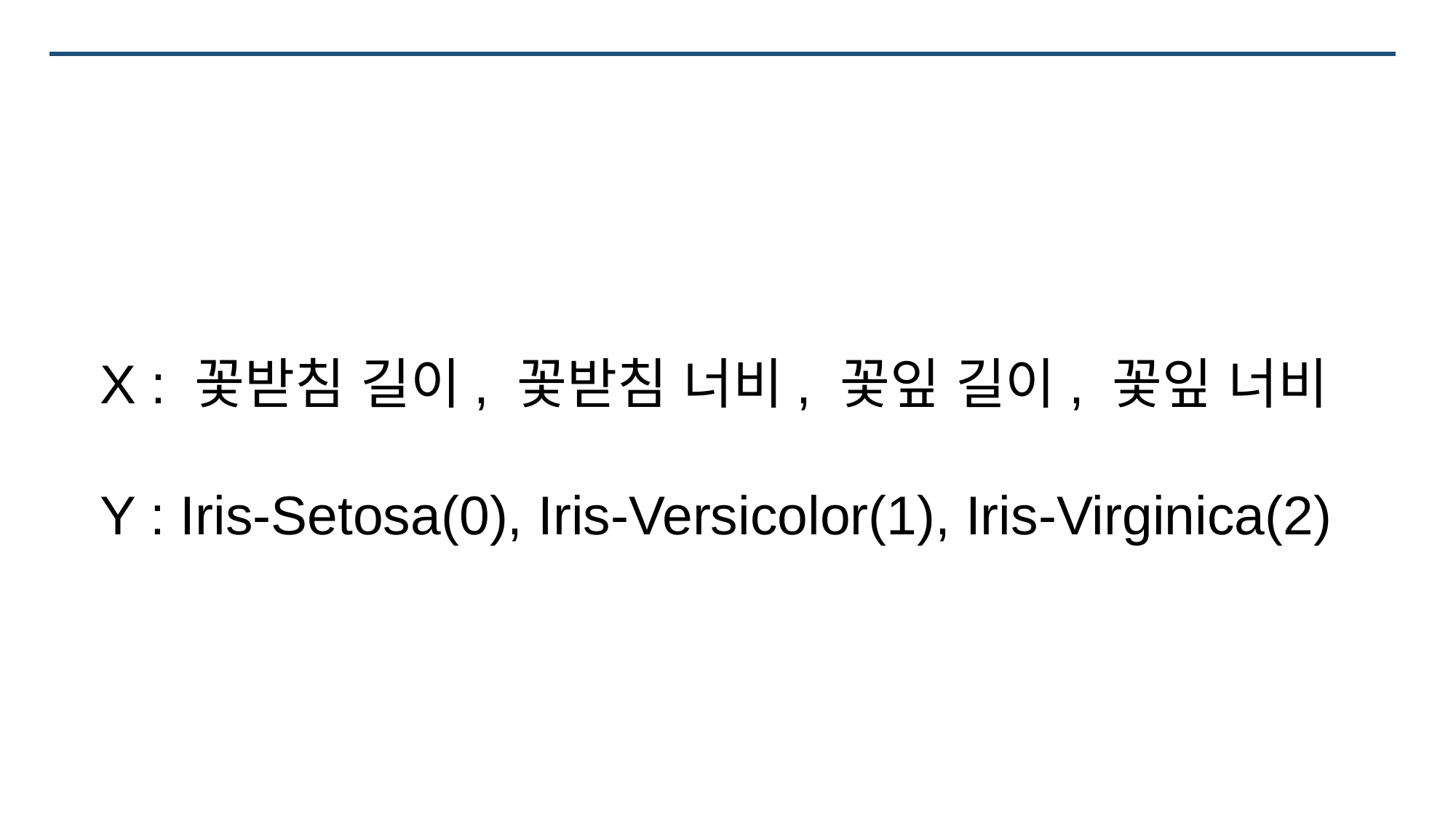

X : 꽃받침 길이, 꽃받침 너비, 꽃잎 길이, 꽃잎 너비

Y : Iris-Setosa(0), Iris-Versicolor(1), Iris-Virginica(2)